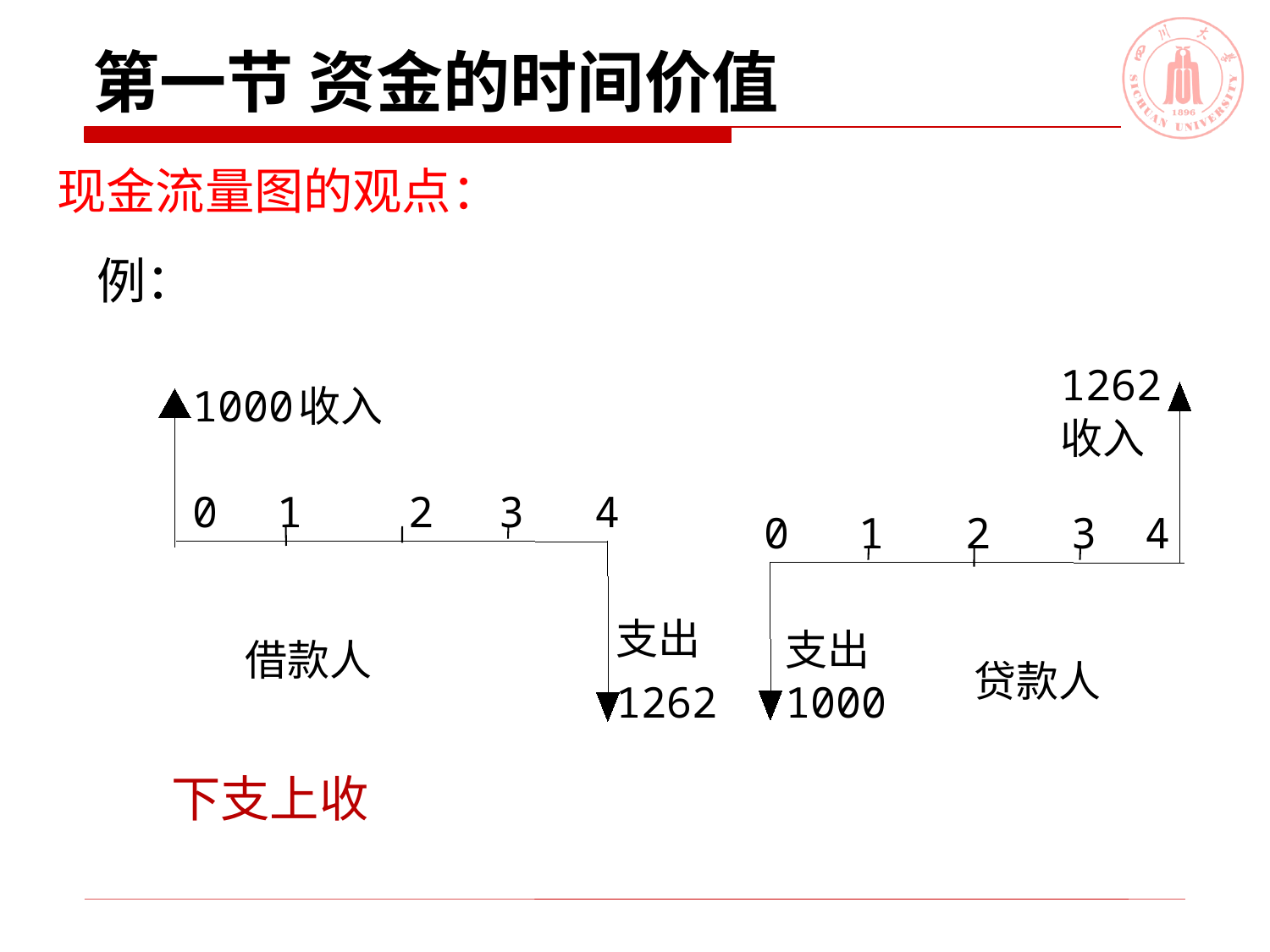

# 第一节 资金的时间价值
现金流量图的观点：

例：
1262

收入

0

1

2

3

贷款人

4

1000

支出

1000

收入

1

 2

3

4

支出

借款人

0

1262

下支上收